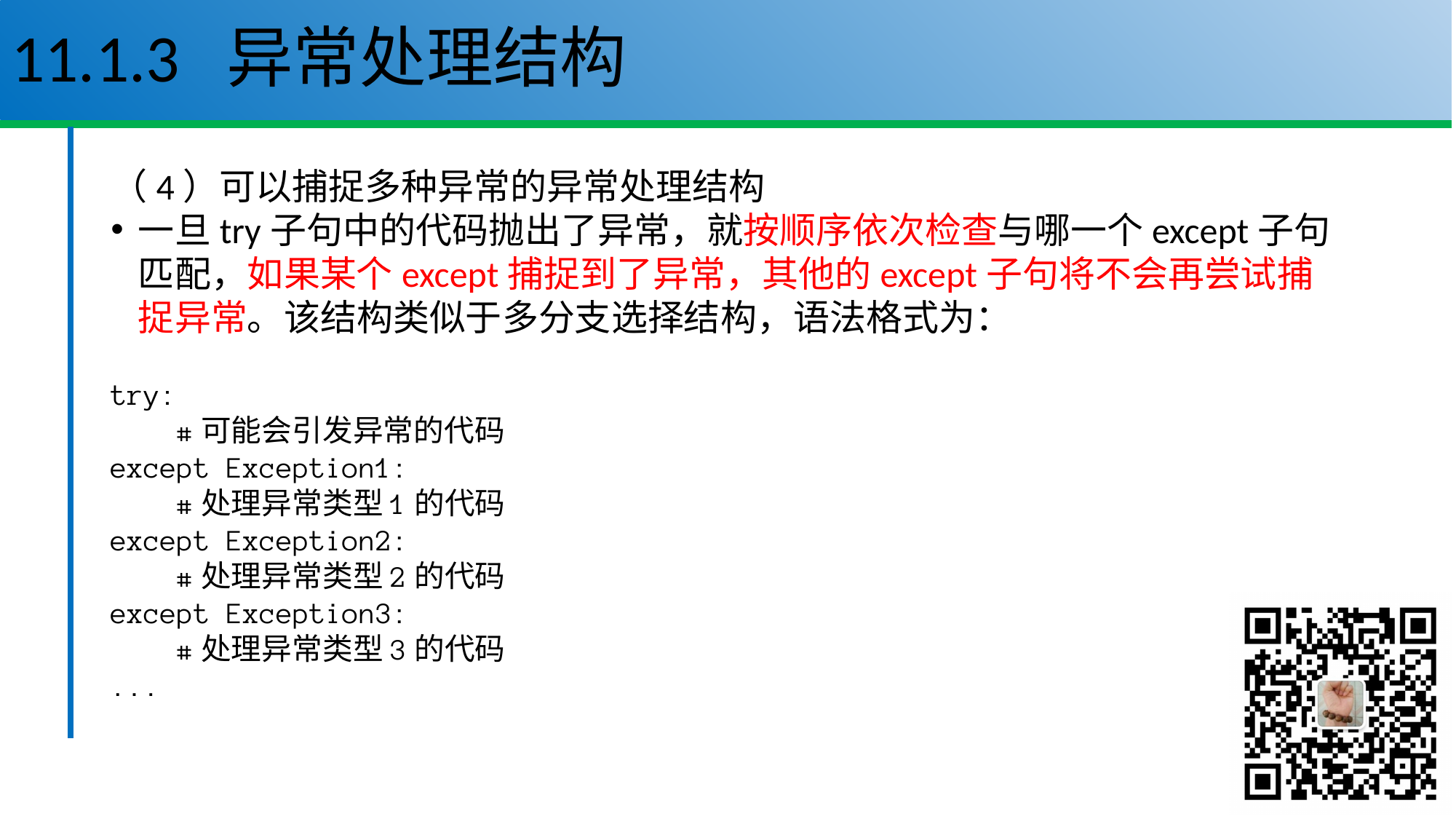

# 11.1.3  异常处理结构
（4）可以捕捉多种异常的异常处理结构
一旦try子句中的代码抛出了异常，就按顺序依次检查与哪一个except子句匹配，如果某个except捕捉到了异常，其他的except子句将不会再尝试捕捉异常。该结构类似于多分支选择结构，语法格式为：

try:
    #可能会引发异常的代码
except Exception1:
    #处理异常类型1的代码
except Exception2:
    #处理异常类型2的代码
except Exception3:
    #处理异常类型3的代码
...